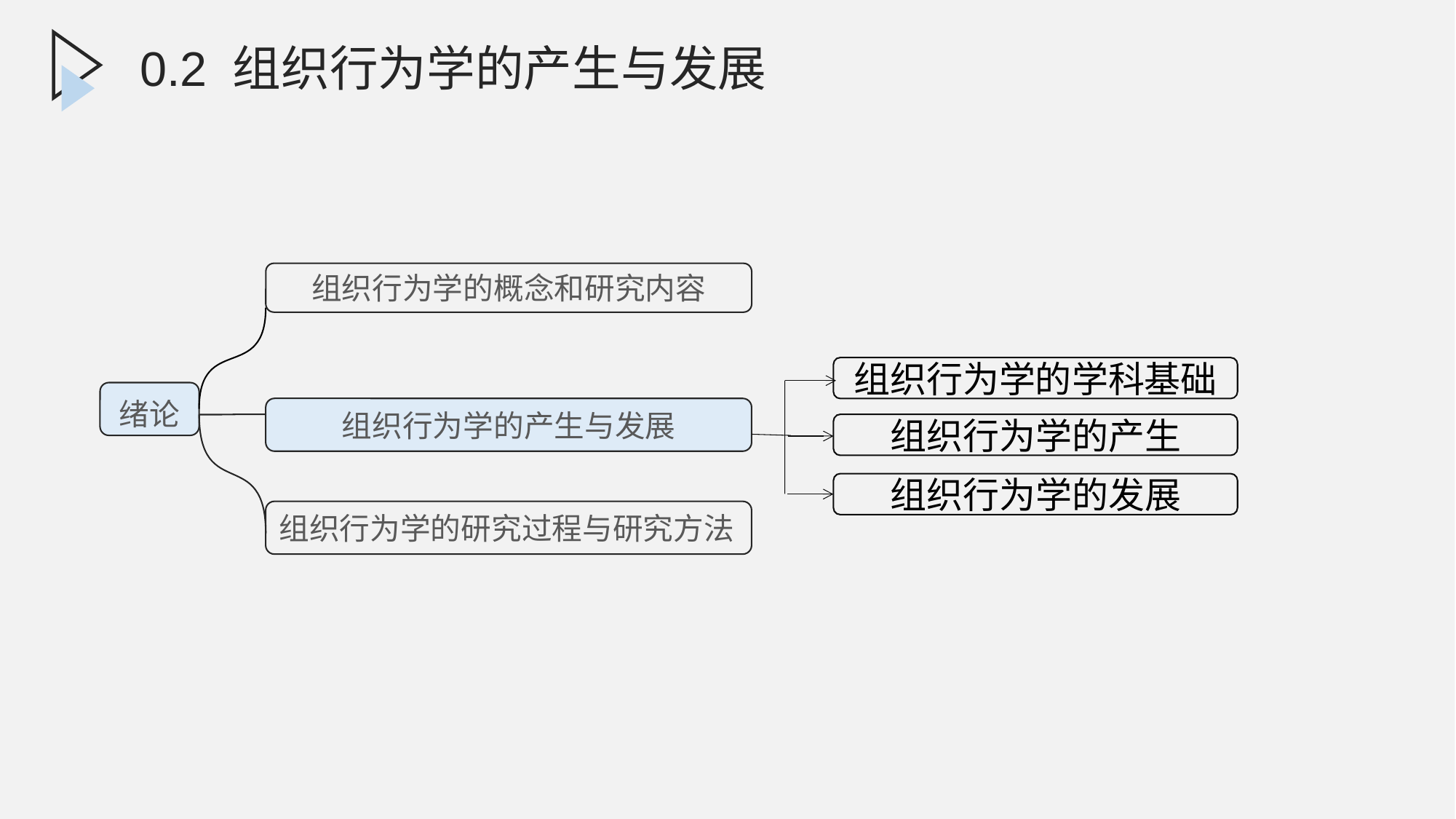

0.2 组织行为学的产生与发展
组织行为学的概念和研究内容
绪论
组织行为学的产生与发展
组织行为学的研究过程与研究方法
组织行为学的学科基础
组织行为学的产生

组织行为学的发展